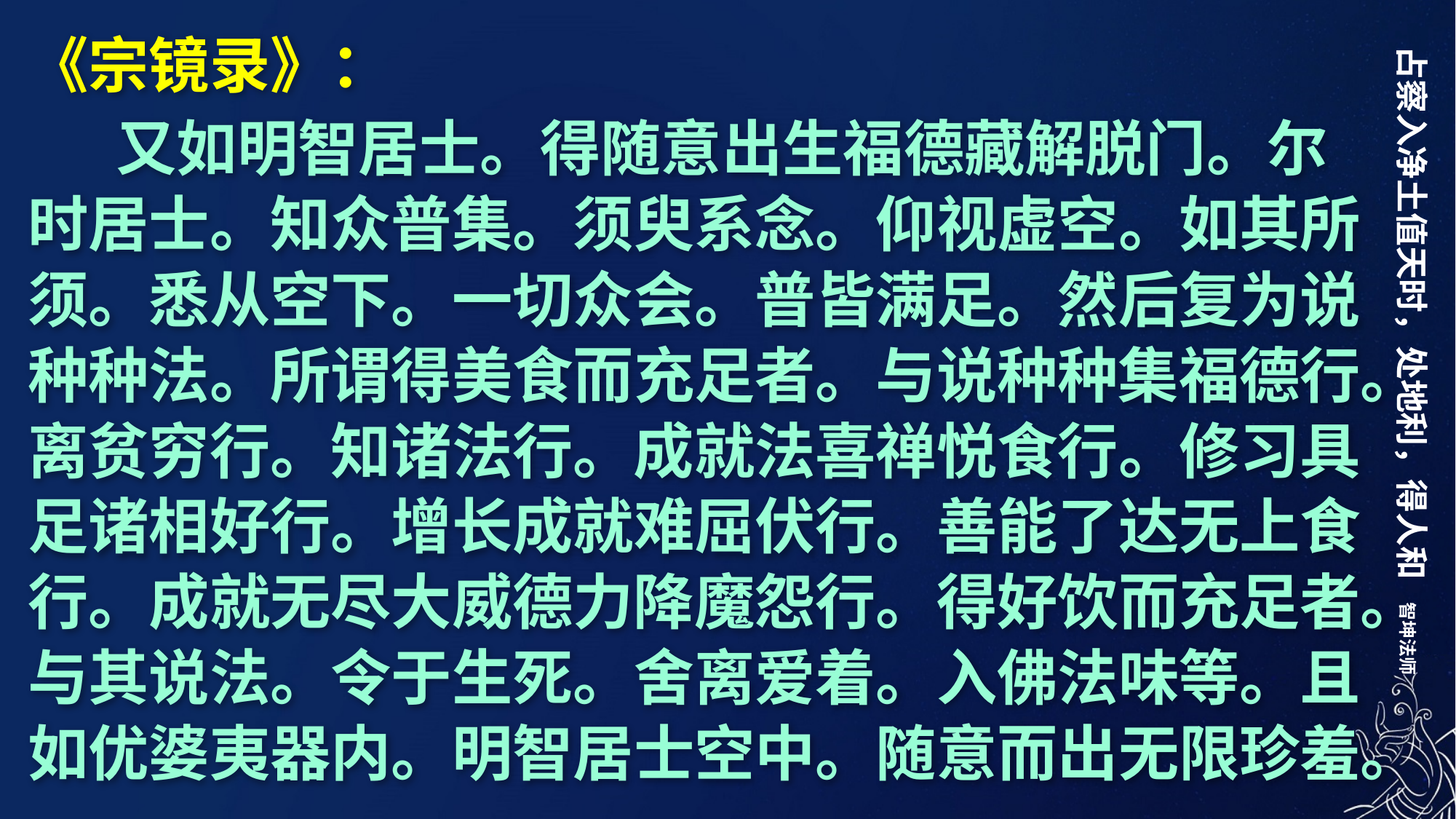

《宗镜录》：
　  又如明智居士。得随意出生福德藏解脱门。尔时居士。知众普集。须臾系念。仰视虚空。如其所须。悉从空下。一切众会。普皆满足。然后复为说种种法。所谓得美食而充足者。与说种种集福德行。离贫穷行。知诸法行。成就法喜禅悦食行。修习具足诸相好行。增长成就难屈伏行。善能了达无上食行。成就无尽大威德力降魔怨行。得好饮而充足者。与其说法。令于生死。舍离爱着。入佛法味等。且如优婆夷器内。明智居士空中。随意而出无限珍羞。